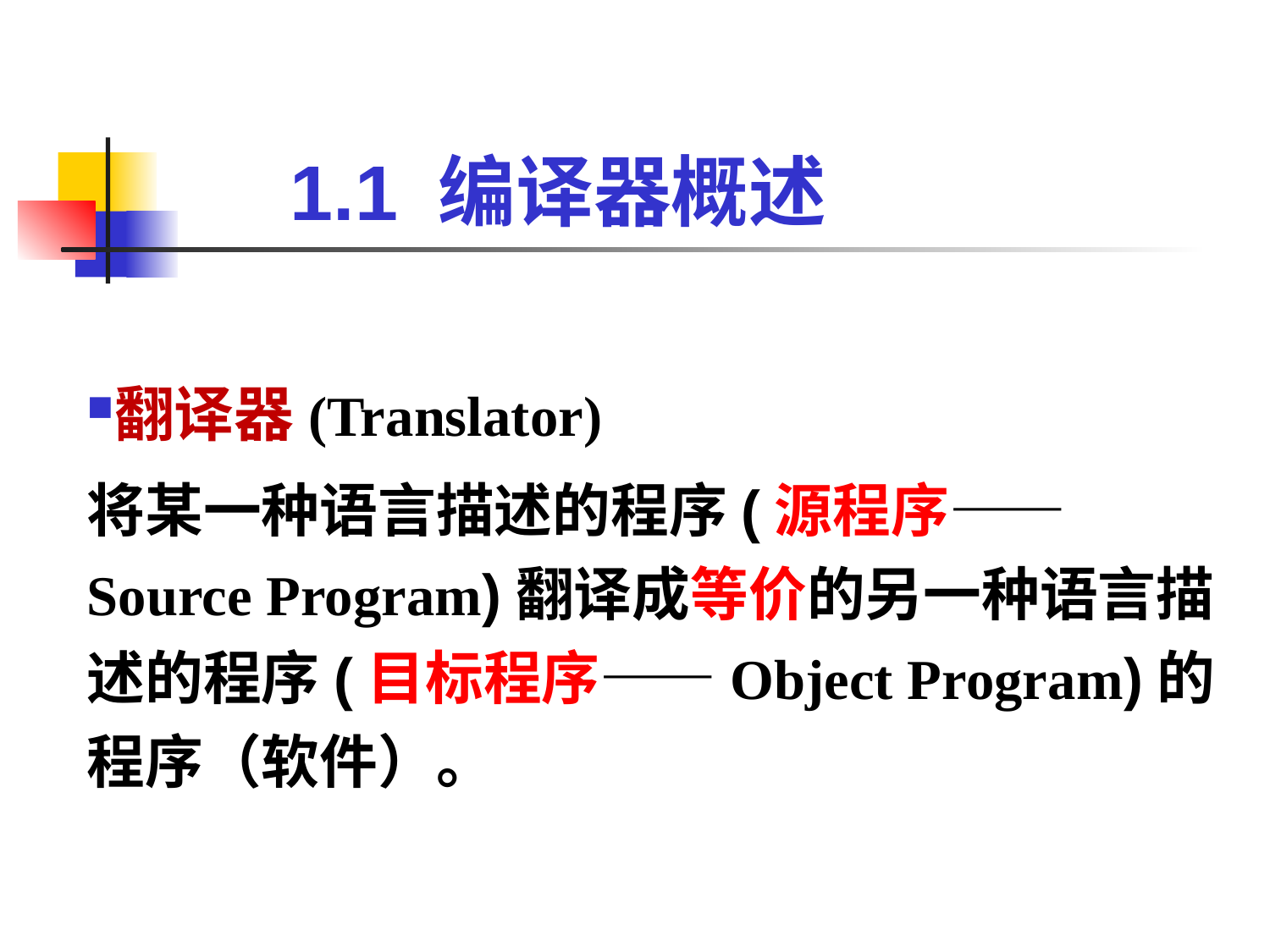

# 1.1 编译器概述
翻译器(Translator)
将某一种语言描述的程序(源程序——Source Program)翻译成等价的另一种语言描述的程序(目标程序——Object Program)的程序（软件）。